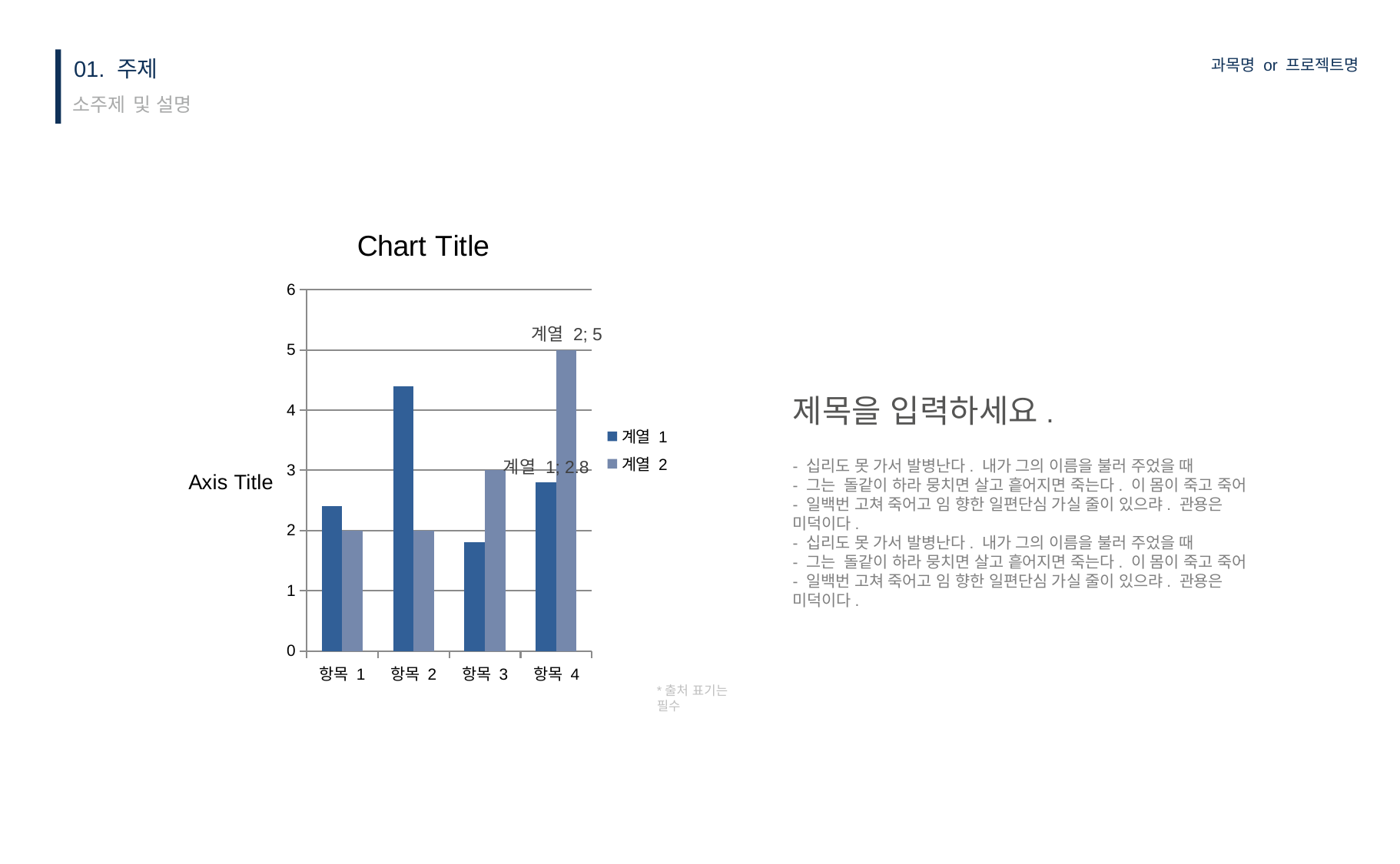

01. 주제
과목명 or 프로젝트명
소주제 및 설명

### Chart:

| Category | 계열 1 | 계열 2 |
|---|---|---|
| 항목 1 | 2.4 | 2.0 |
| 항목 2 | 4.4 | 2.0 |
| 항목 3 | 1.8 | 3.0 |
| 항목 4 | 2.8 | 5.0 |
제목을 입력하세요.
- 십리도 못 가서 발병난다. 내가 그의 이름을 불러 주었을 때
- 그는  돌같이 하라 뭉치면 살고 흩어지면 죽는다. 이 몸이 죽고 죽어
- 일백번 고쳐 죽어고 임 향한 일편단심 가실 줄이 있으랴. 관용은 미덕이다.
- 십리도 못 가서 발병난다. 내가 그의 이름을 불러 주었을 때
- 그는  돌같이 하라 뭉치면 살고 흩어지면 죽는다. 이 몸이 죽고 죽어
- 일백번 고쳐 죽어고 임 향한 일편단심 가실 줄이 있으랴. 관용은 미덕이다.
*출처 표기는 필수